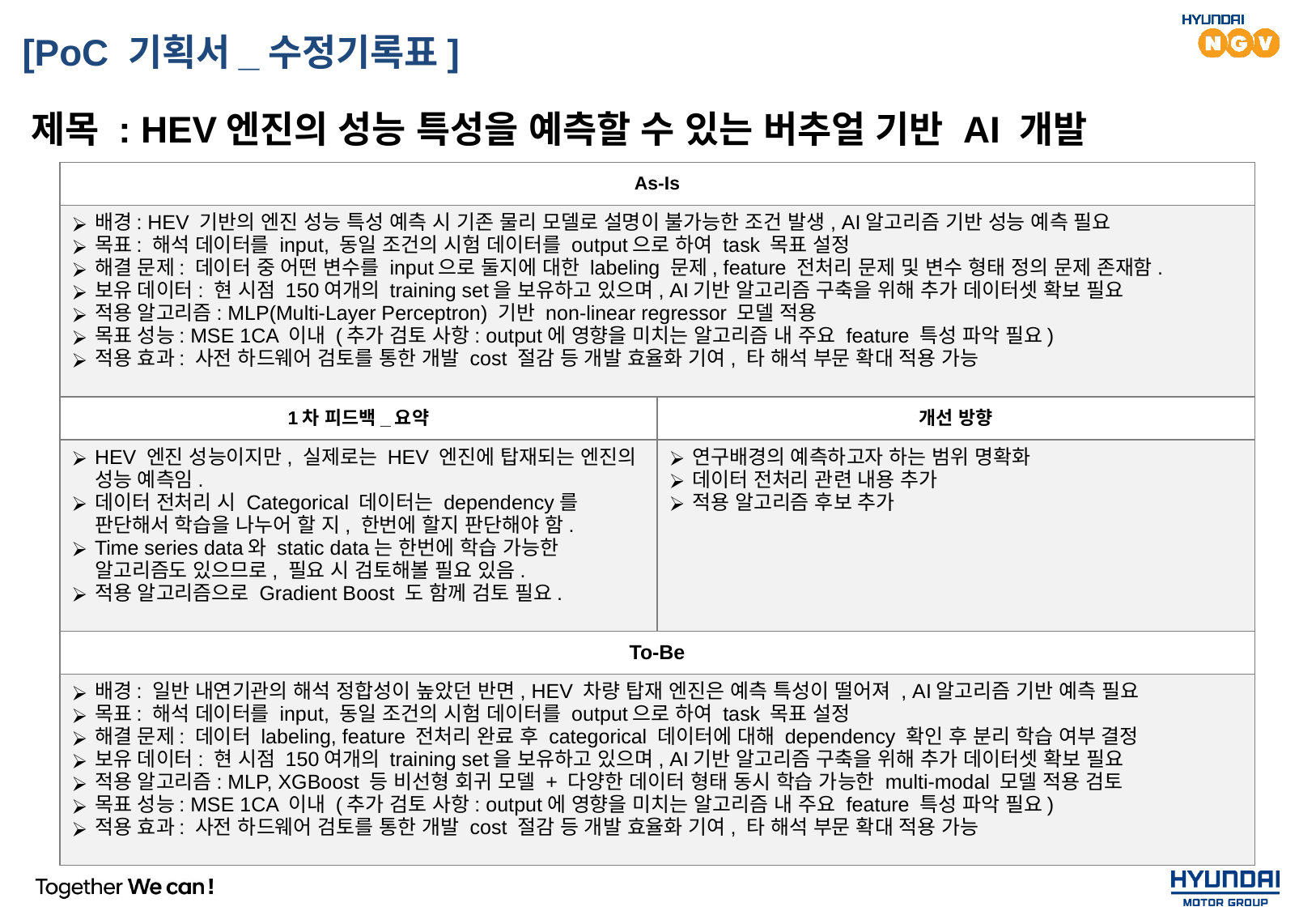

[PoC 기획서_수정기록표]
 제목 : HEV엔진의 성능 특성을 예측할 수 있는 버추얼 기반 AI 개발
| As-Is |  |
| --- | --- |
| 배경: HEV 기반의 엔진 성능 특성 예측 시 기존 물리 모델로 설명이 불가능한 조건 발생, AI알고리즘 기반 성능 예측 필요 목표: 해석 데이터를 input, 동일 조건의 시험 데이터를 output으로 하여 task 목표 설정 해결 문제: 데이터 중 어떤 변수를 input으로 둘지에 대한 labeling 문제, feature 전처리 문제 및 변수 형태 정의 문제 존재함. 보유 데이터: 현 시점 150여개의 training set을 보유하고 있으며, AI기반 알고리즘 구축을 위해 추가 데이터셋 확보 필요 적용 알고리즘: MLP(Multi-Layer Perceptron) 기반 non-linear regressor 모델 적용 목표 성능: MSE 1CA 이내 (추가 검토 사항: output에 영향을 미치는 알고리즘 내 주요 feature 특성 파악 필요) 적용 효과: 사전 하드웨어 검토를 통한 개발 cost 절감 등 개발 효율화 기여, 타 해석 부문 확대 적용 가능 |  |
| 1차 피드백\_요약 | 개선 방향 |
| HEV 엔진 성능이지만, 실제로는 HEV 엔진에 탑재되는 엔진의 성능 예측임. 데이터 전처리 시 Categorical 데이터는 dependency를 판단해서 학습을 나누어 할 지, 한번에 할지 판단해야 함. Time series data와 static data는 한번에 학습 가능한 알고리즘도 있으므로, 필요 시 검토해볼 필요 있음. 적용 알고리즘으로 Gradient Boost 도 함께 검토 필요. | 연구배경의 예측하고자 하는 범위 명확화 데이터 전처리 관련 내용 추가 적용 알고리즘 후보 추가 |
| To-Be |  |
| 배경: 일반 내연기관의 해석 정합성이 높았던 반면, HEV 차량 탑재 엔진은 예측 특성이 떨어져 , AI알고리즘 기반 예측 필요 목표: 해석 데이터를 input, 동일 조건의 시험 데이터를 output으로 하여 task 목표 설정 해결 문제: 데이터 labeling, feature 전처리 완료 후 categorical 데이터에 대해 dependency 확인 후 분리 학습 여부 결정 보유 데이터: 현 시점 150여개의 training set을 보유하고 있으며, AI기반 알고리즘 구축을 위해 추가 데이터셋 확보 필요 적용 알고리즘: MLP, XGBoost 등 비선형 회귀 모델 + 다양한 데이터 형태 동시 학습 가능한 multi-modal 모델 적용 검토 목표 성능: MSE 1CA 이내 (추가 검토 사항: output에 영향을 미치는 알고리즘 내 주요 feature 특성 파악 필요) 적용 효과: 사전 하드웨어 검토를 통한 개발 cost 절감 등 개발 효율화 기여, 타 해석 부문 확대 적용 가능 |  |